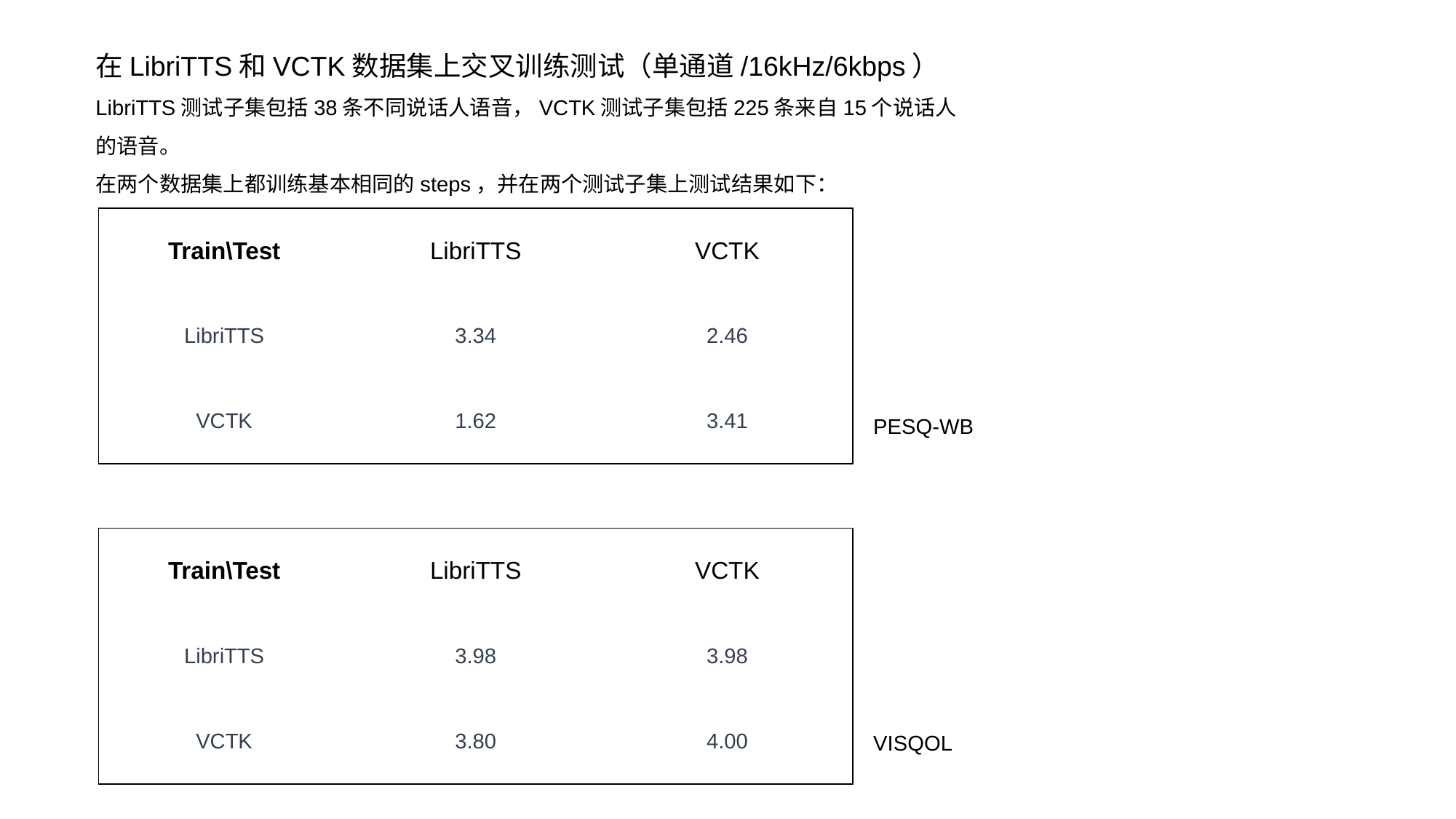

在LibriTTS和VCTK数据集上交叉训练测试（单通道/16kHz/6kbps）
LibriTTS测试子集包括38条不同说话人语音，VCTK测试子集包括225条来自15个说话人的语音。
在两个数据集上都训练基本相同的steps，并在两个测试子集上测试结果如下：
| Train\Test​ | LibriTTS | VCTK |
| --- | --- | --- |
| LibriTTS | 3.34 | 2.46 |
| VCTK | 1.62​ | 3.41 |
PESQ-WB
| Train\Test​ | LibriTTS | VCTK |
| --- | --- | --- |
| LibriTTS | 3.98​ | 3.98 |
| VCTK | 3.80 | 4.00 |
VISQOL